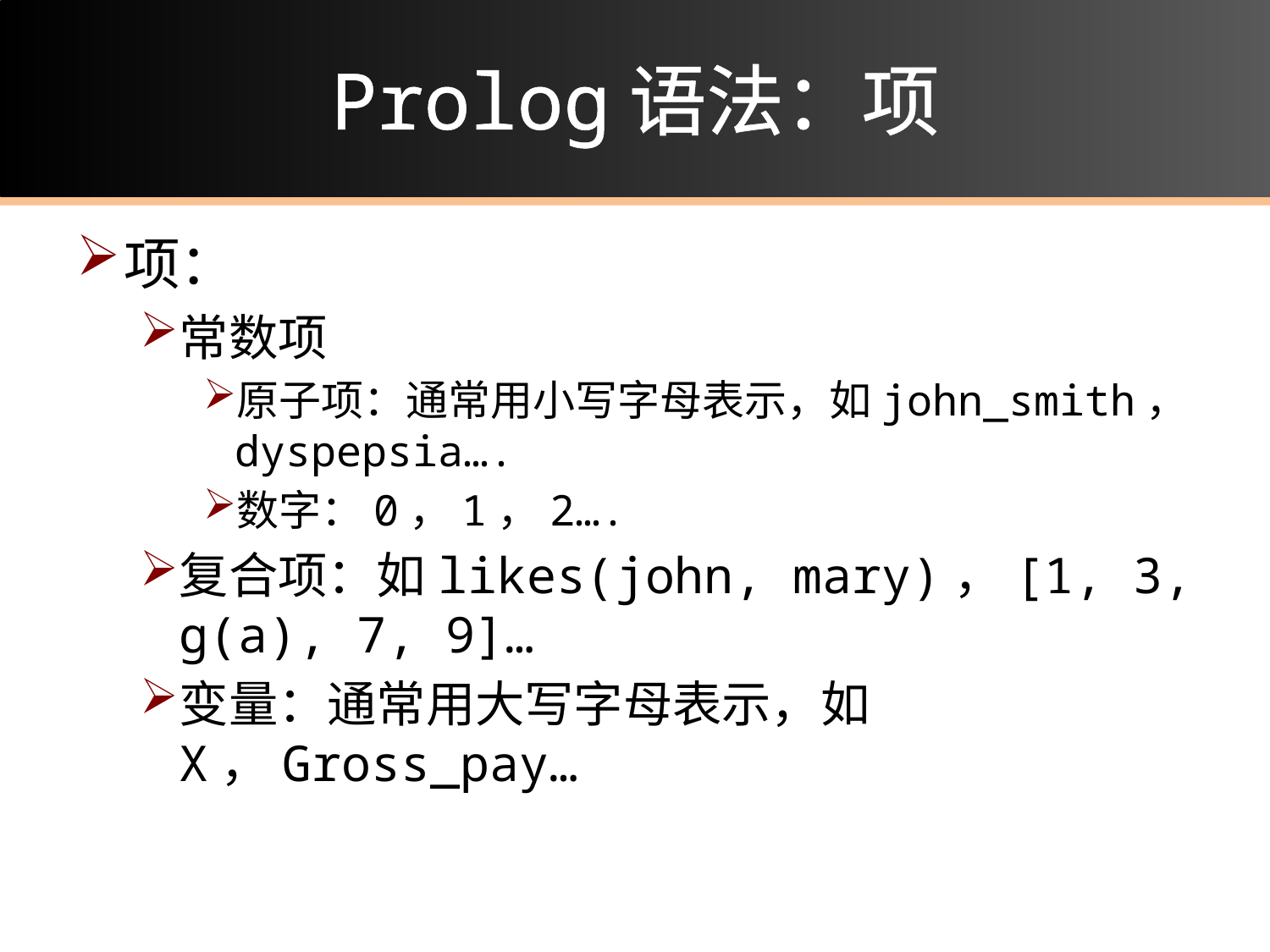

# Prolog语法：项
项：
常数项
原子项：通常用小写字母表示，如john_smith，dyspepsia….
数字：0，1，2….
复合项：如likes(john, mary)，[1, 3, g(a), 7, 9]…
变量：通常用大写字母表示，如X，Gross_pay…